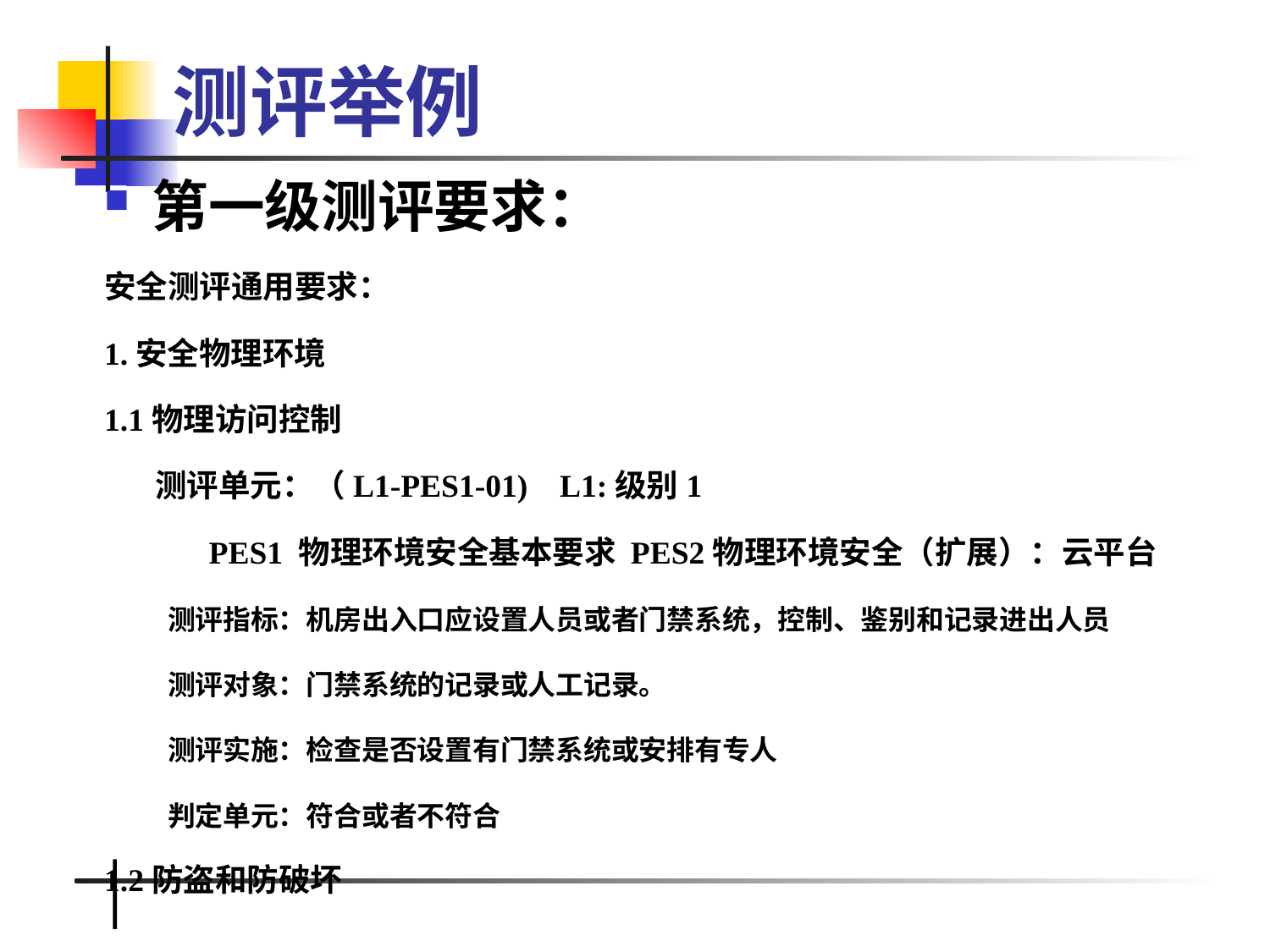

# 测评举例
第一级测评要求：
安全测评通用要求：
1.安全物理环境
1.1物理访问控制
      测评单元：（L1-PES1-01)    L1:级别1
             PES1 物理环境安全基本要求 PES2物理环境安全（扩展）：云平台
测评指标：机房出入口应设置人员或者门禁系统，控制、鉴别和记录进出人员
测评对象：门禁系统的记录或人工记录。
测评实施：检查是否设置有门禁系统或安排有专人
判定单元：符合或者不符合
1.2防盗和防破坏